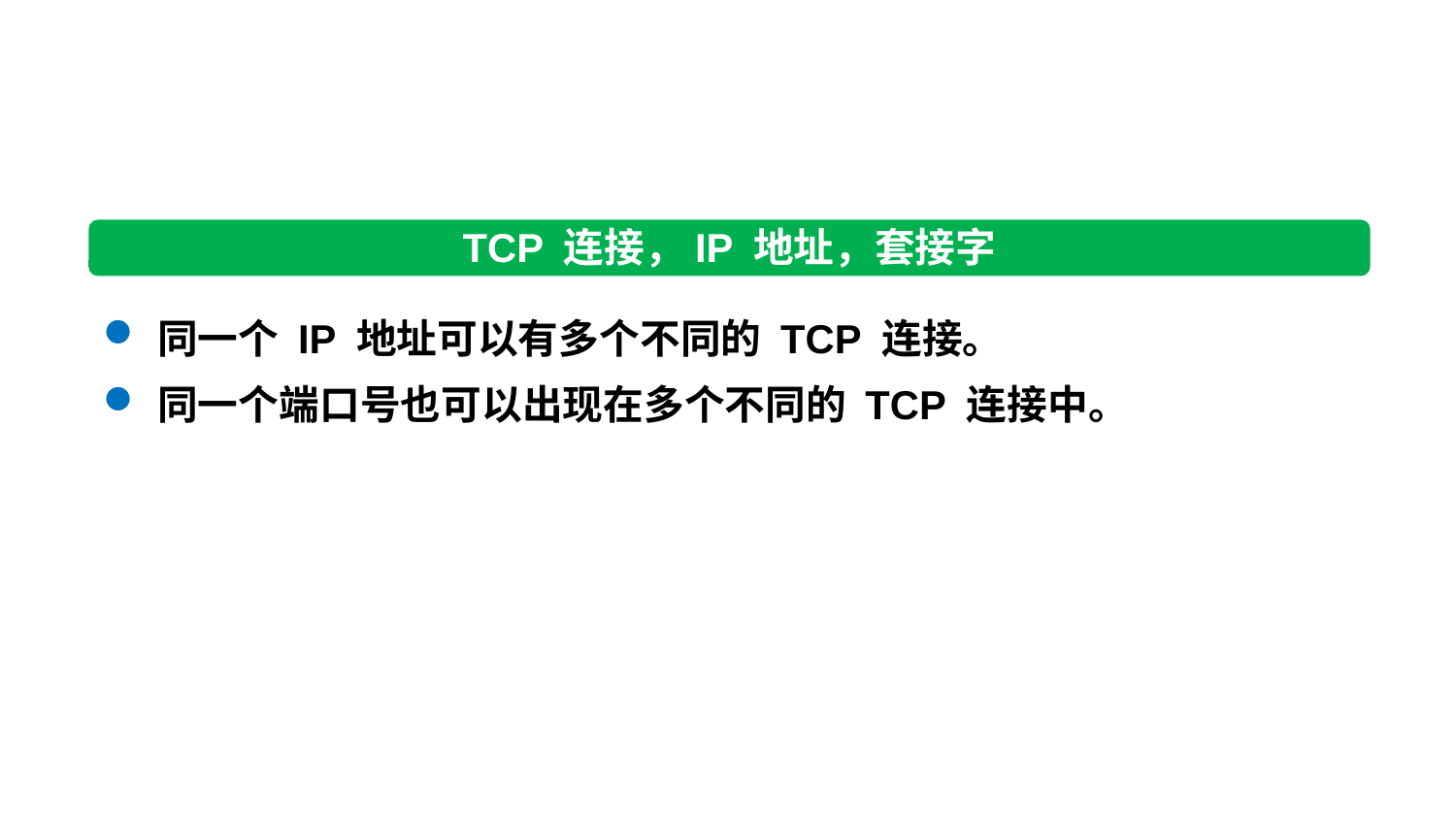

TCP 连接，IP 地址，套接字

同一个 IP 地址可以有多个不同的 TCP 连接。
同一个端口号也可以出现在多个不同的 TCP 连接中。
51